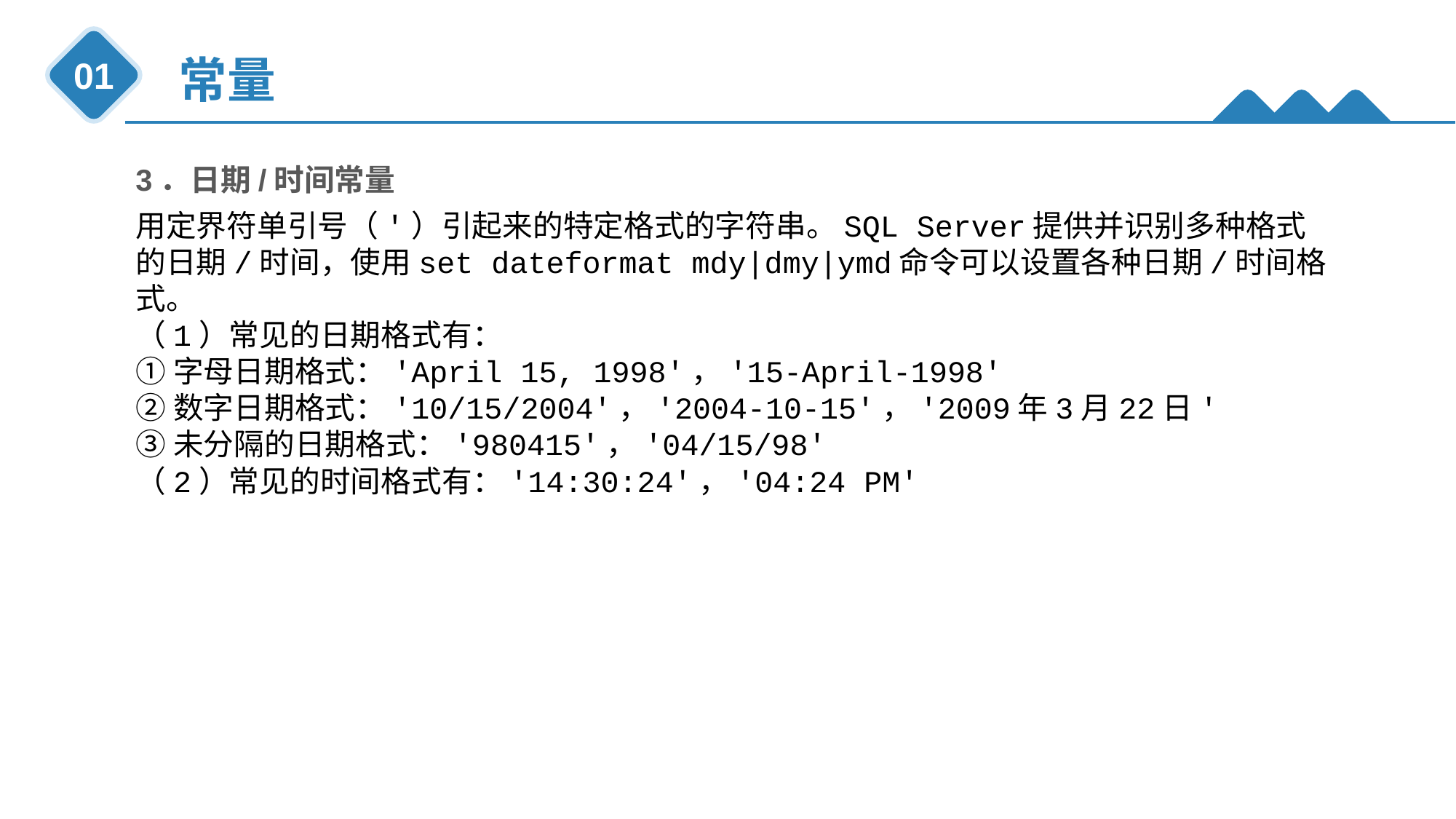

常量
01

3．日期/时间常量
用定界符单引号（'）引起来的特定格式的字符串。SQL Server提供并识别多种格式的日期/时间，使用set dateformat mdy|dmy|ymd命令可以设置各种日期/时间格式。
（1）常见的日期格式有：
①字母日期格式：'April 15, 1998'，'15-April-1998'
②数字日期格式：'10/15/2004'，'2004-10-15'，'2009年3月22日'
③未分隔的日期格式：'980415'，'04/15/98'
（2）常见的时间格式有：'14:30:24'，'04:24 PM'